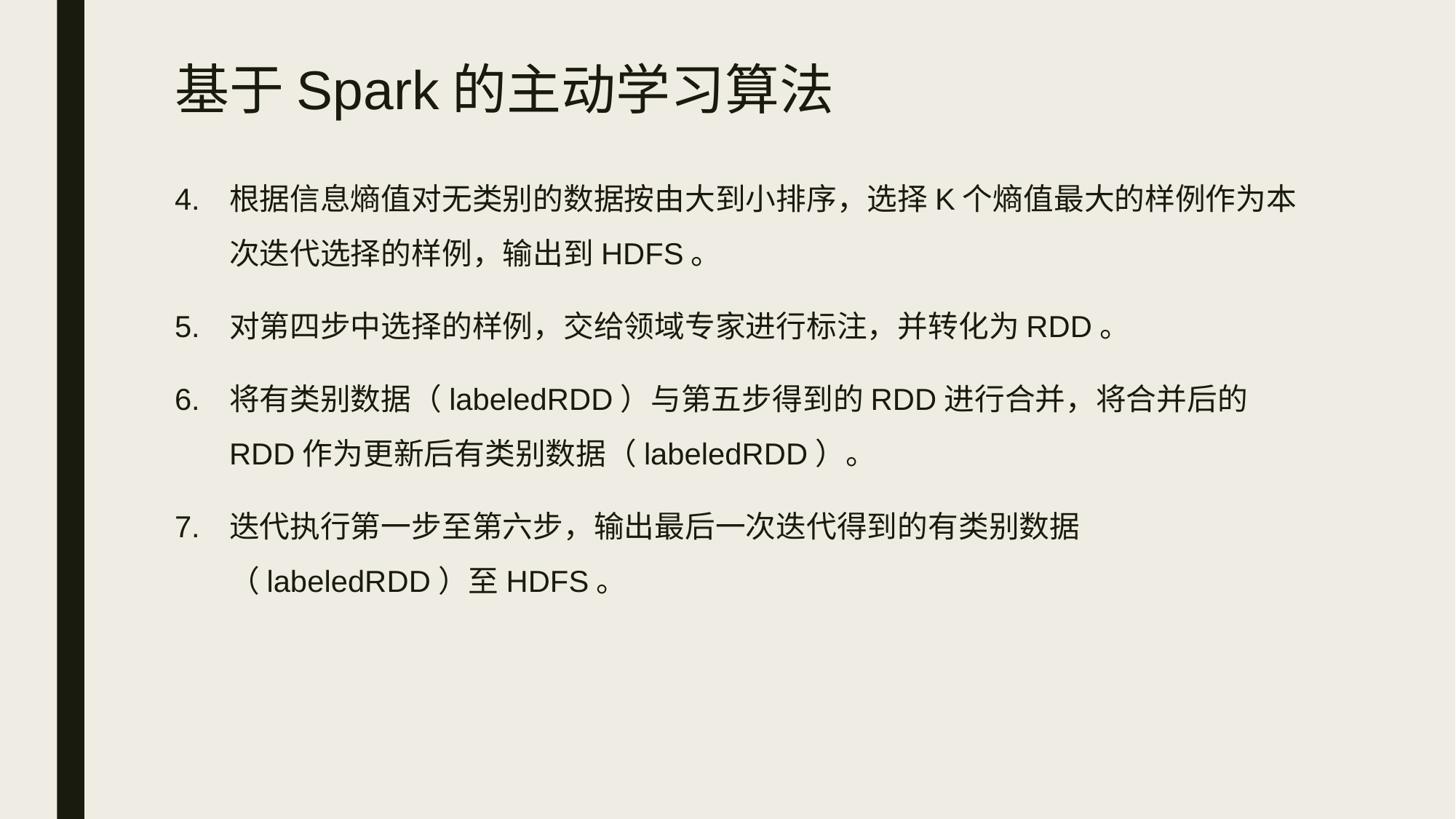

# 基于Spark的主动学习算法
根据信息熵值对无类别的数据按由大到小排序，选择K个熵值最大的样例作为本次迭代选择的样例，输出到HDFS。
对第四步中选择的样例，交给领域专家进行标注，并转化为RDD。
将有类别数据（labeledRDD）与第五步得到的RDD进行合并，将合并后的RDD作为更新后有类别数据（labeledRDD）。
迭代执行第一步至第六步，输出最后一次迭代得到的有类别数据（labeledRDD）至HDFS。